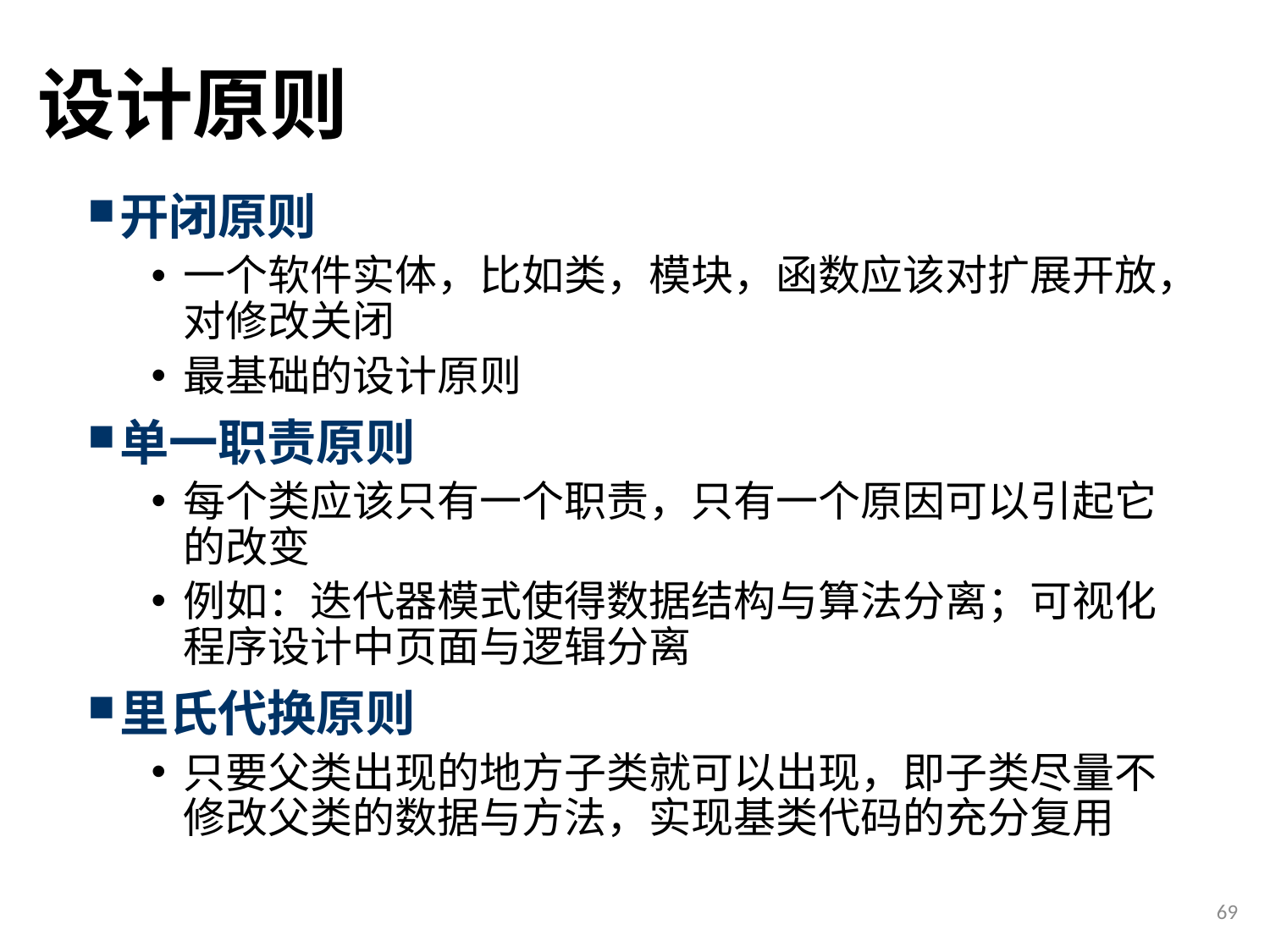

# 设计原则
开闭原则
一个软件实体，比如类，模块，函数应该对扩展开放，对修改关闭
最基础的设计原则
单一职责原则
每个类应该只有一个职责，只有一个原因可以引起它的改变
例如：迭代器模式使得数据结构与算法分离；可视化程序设计中页面与逻辑分离
里氏代换原则
只要父类出现的地方子类就可以出现，即子类尽量不修改父类的数据与方法，实现基类代码的充分复用
69